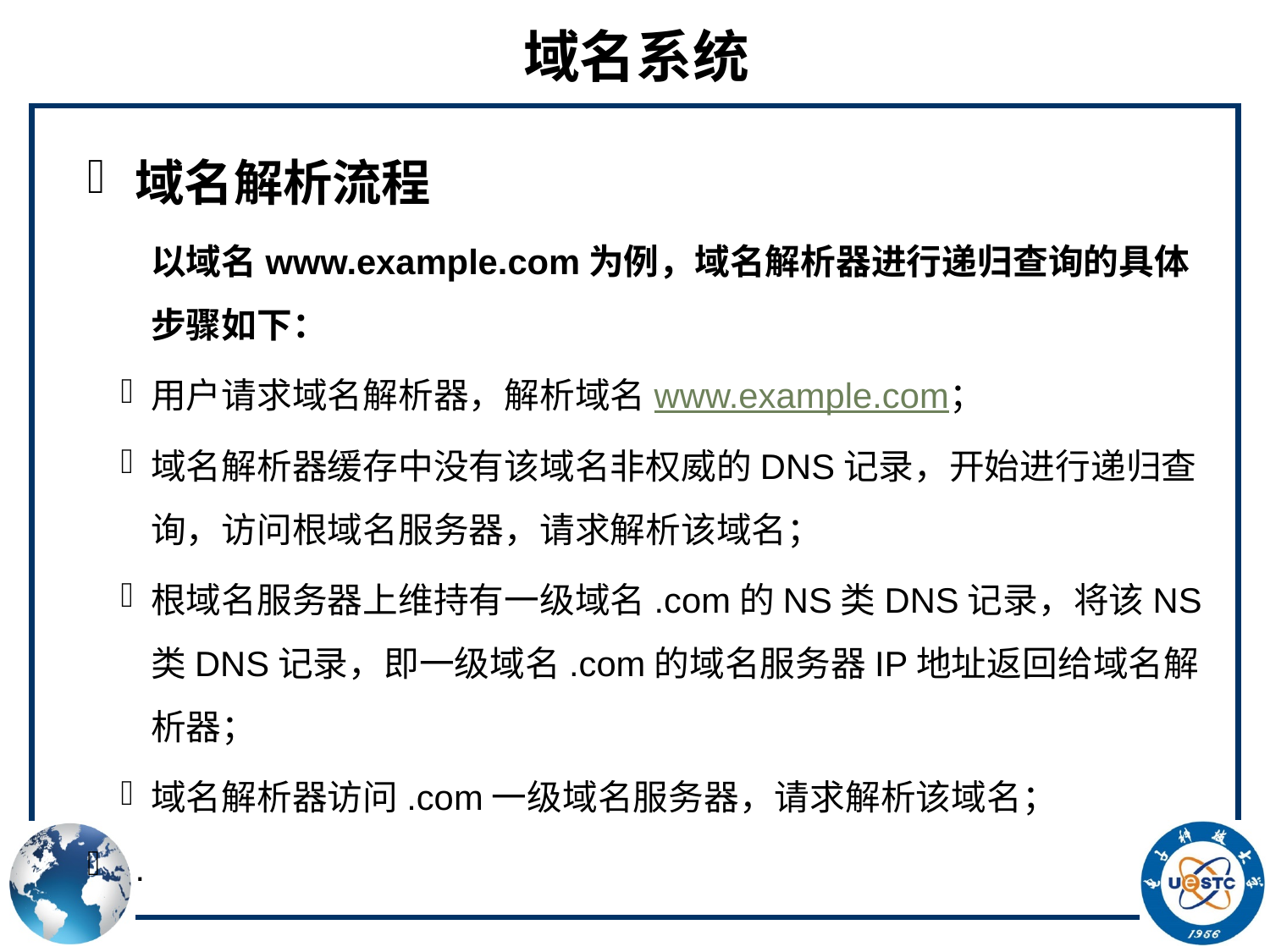

# 域名系统
域名解析流程
以域名www.example.com为例，域名解析器进行递归查询的具体步骤如下：
用户请求域名解析器，解析域名www.example.com；
域名解析器缓存中没有该域名非权威的DNS记录，开始进行递归查询，访问根域名服务器，请求解析该域名；
根域名服务器上维持有一级域名.com的NS类DNS记录，将该NS类DNS记录，即一级域名.com的域名服务器IP地址返回给域名解析器；
域名解析器访问.com一级域名服务器，请求解析该域名；
.